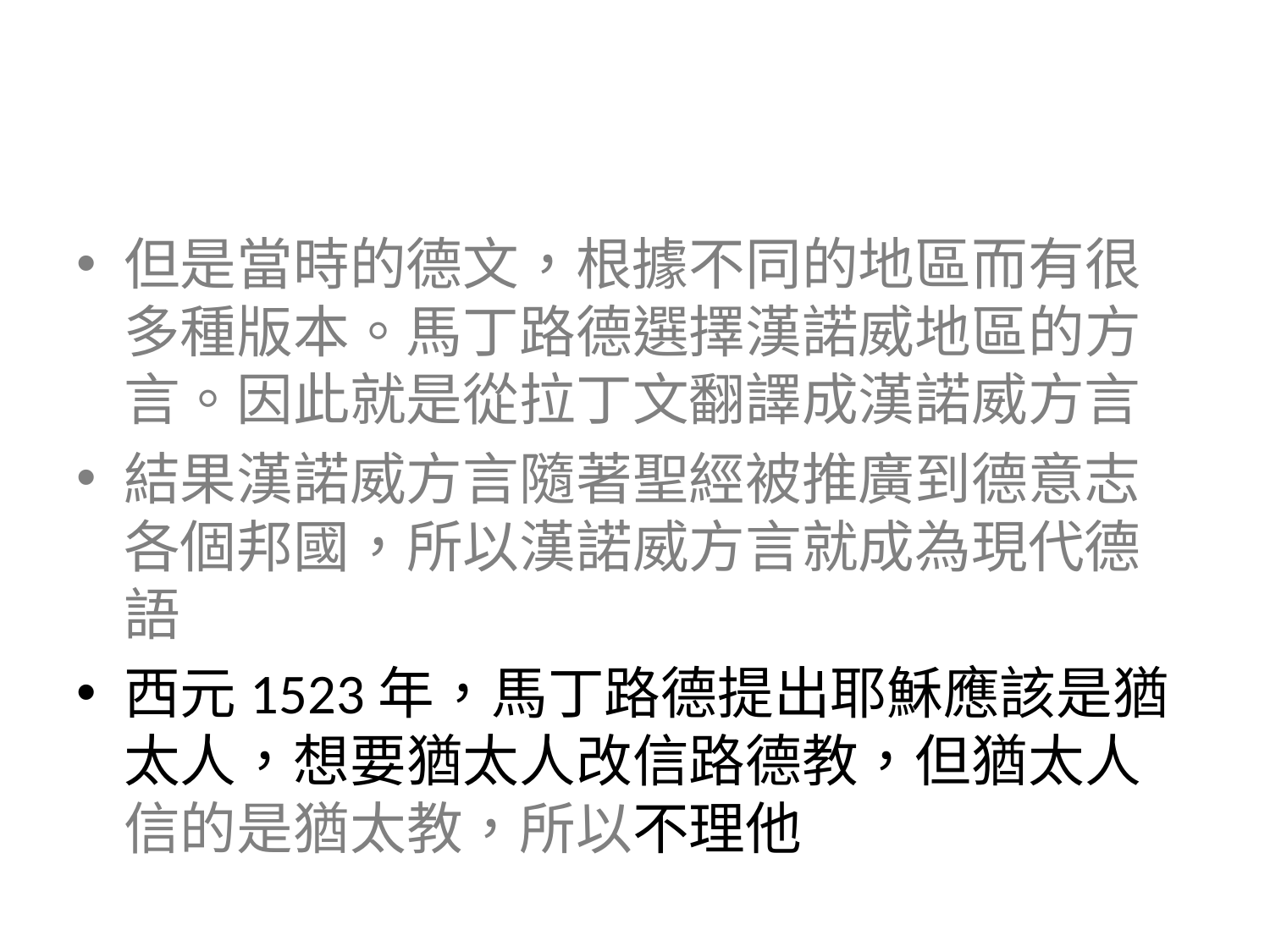

#
但是當時的德文，根據不同的地區而有很多種版本。馬丁路德選擇漢諾威地區的方言。因此就是從拉丁文翻譯成漢諾威方言
結果漢諾威方言隨著聖經被推廣到德意志各個邦國，所以漢諾威方言就成為現代德語
西元1523年，馬丁路德提出耶穌應該是猶太人，想要猶太人改信路德教，但猶太人信的是猶太教，所以不理他